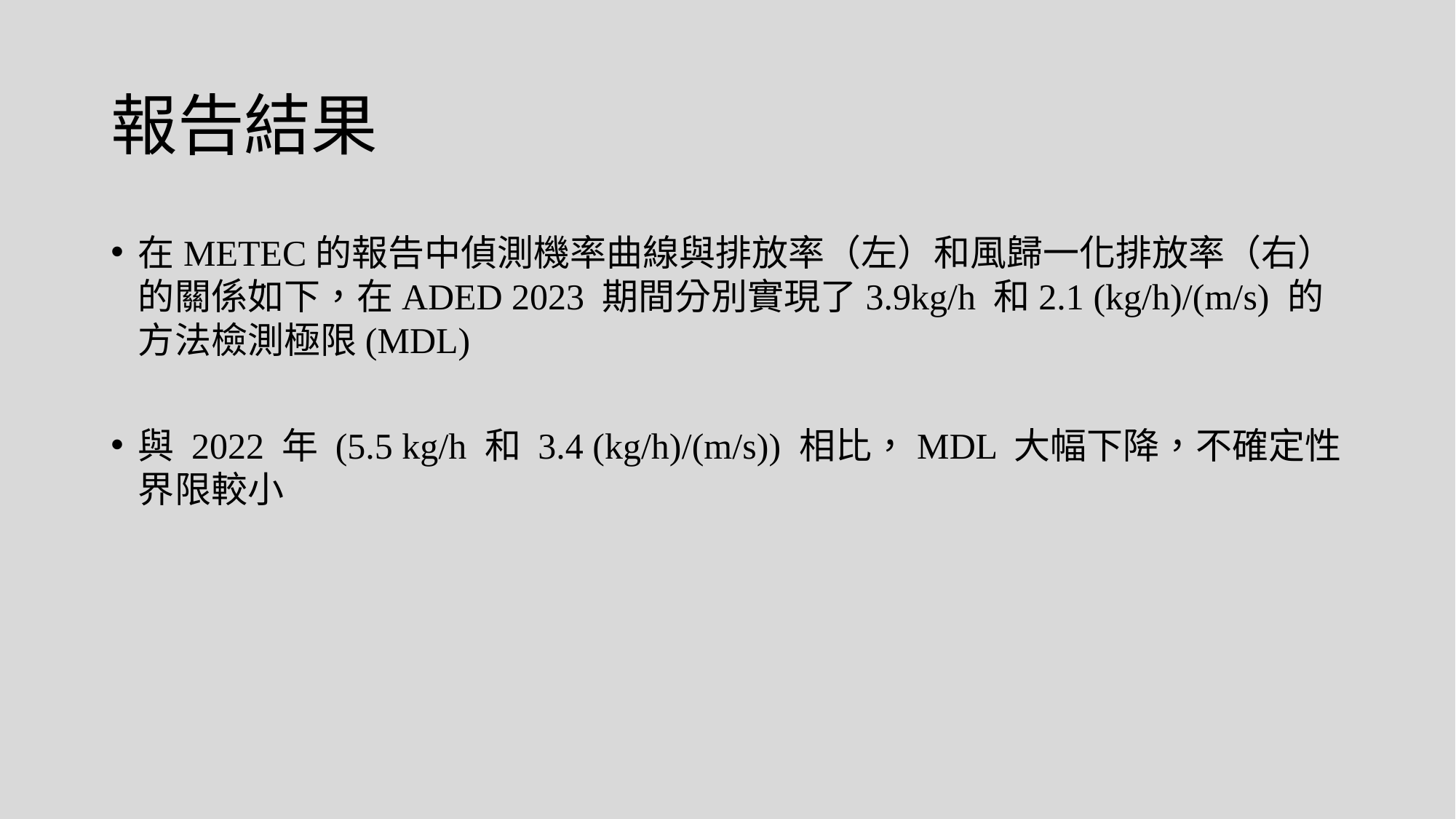

# 報告結果
在METEC的報告中偵測機率曲線與排放率（左）和風歸一化排放率（右）的關係如下，在ADED 2023 期間分別實現了3.9kg/h 和2.1 (kg/h)/(m/s) 的方法檢測極限(MDL)

與 2022 年 (5.5 kg/h 和 3.4 (kg/h)/(m/s)) 相比，MDL 大幅下降，不確定性界限較小